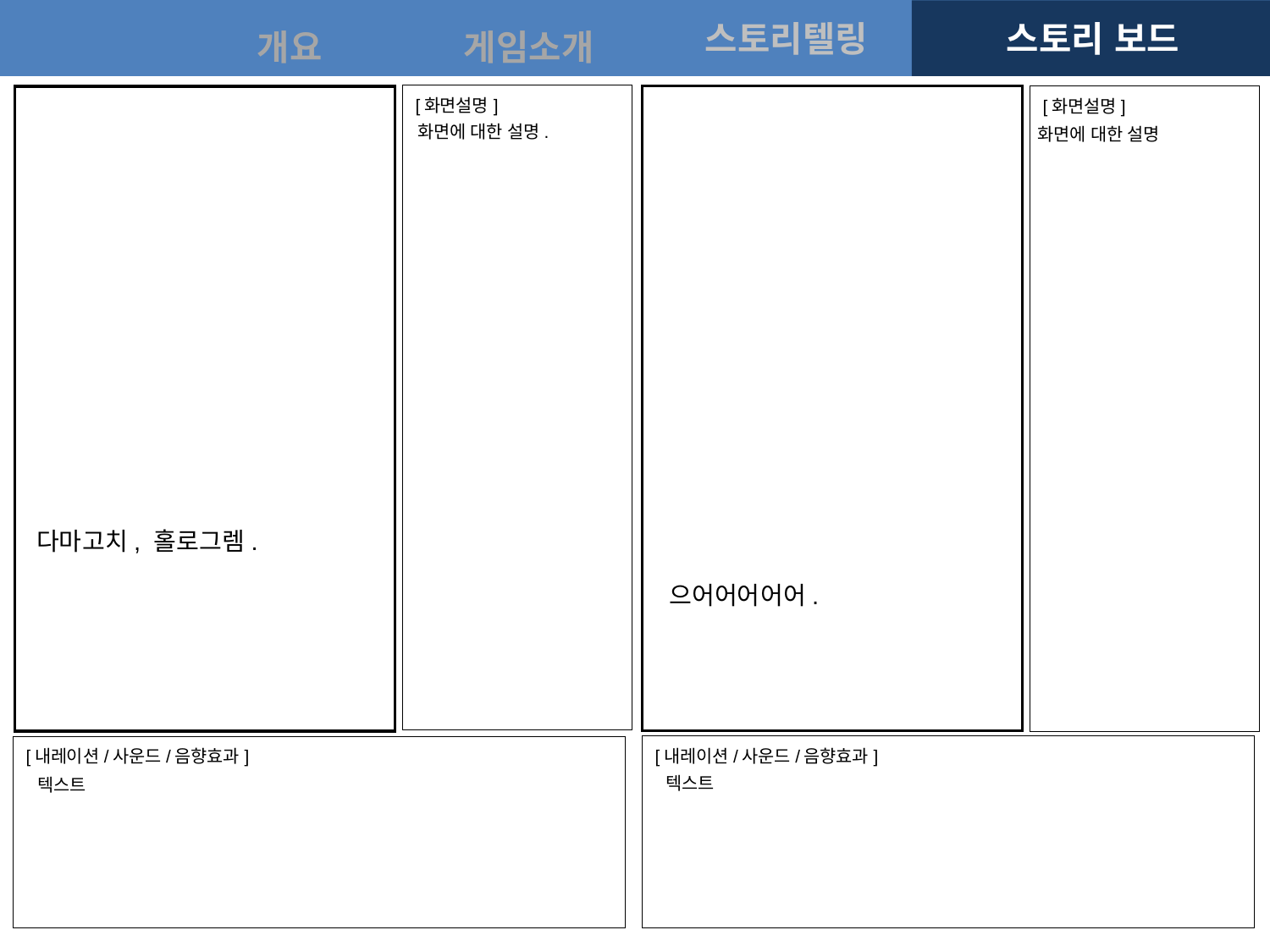

화면에 대한 설명.
화면에 대한 설명
다마고치, 홀로그렘.
으어어어어어.
텍스트

텍스트